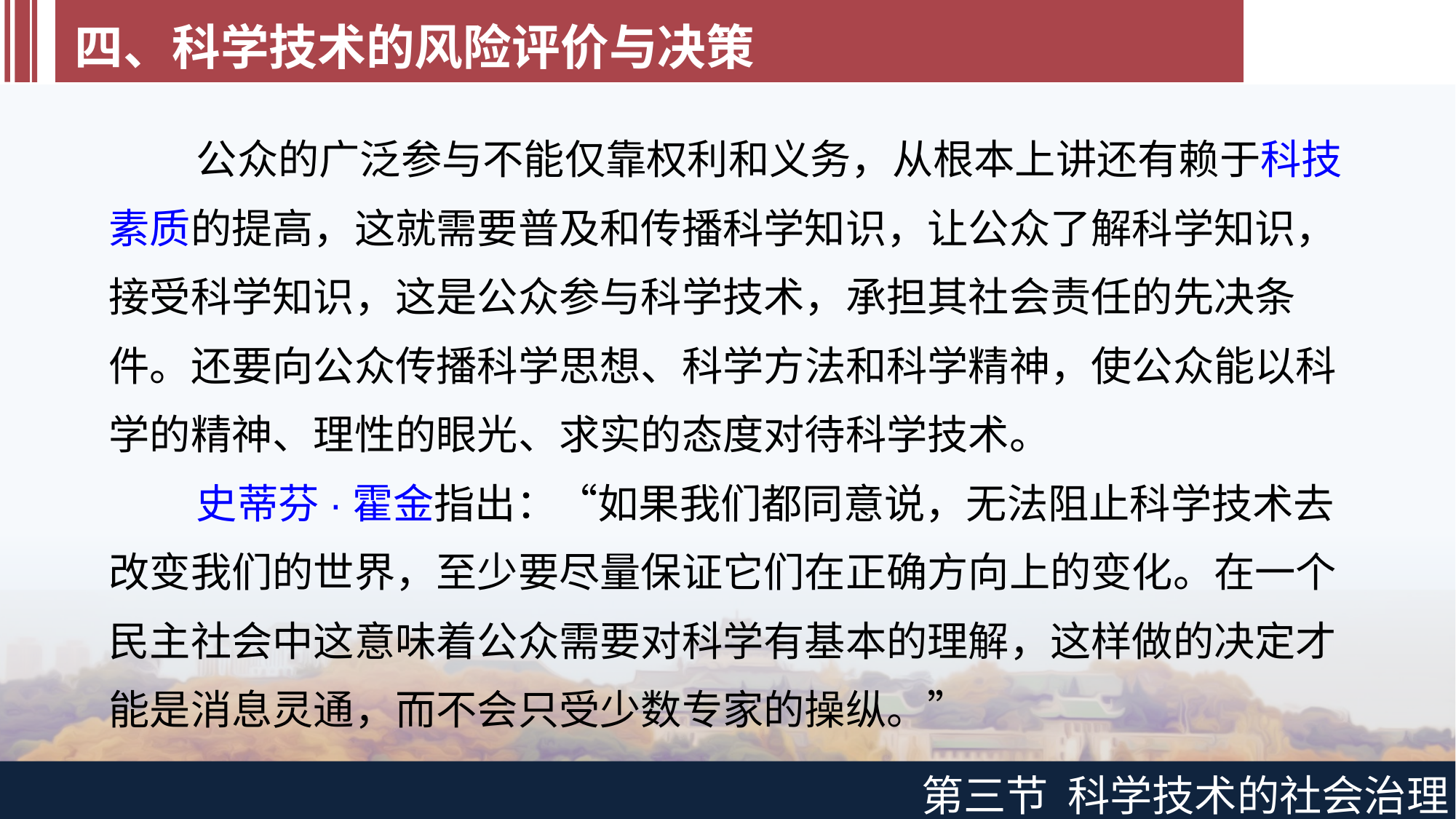

四、科学技术的风险评价与决策
公众的广泛参与不能仅靠权利和义务，从根本上讲还有赖于科技素质的提高，这就需要普及和传播科学知识，让公众了解科学知识，接受科学知识，这是公众参与科学技术，承担其社会责任的先决条件。还要向公众传播科学思想、科学方法和科学精神，使公众能以科学的精神、理性的眼光、求实的态度对待科学技术。
史蒂芬·霍金指出：“如果我们都同意说，无法阻止科学技术去改变我们的世界，至少要尽量保证它们在正确方向上的变化。在一个民主社会中这意味着公众需要对科学有基本的理解，这样做的决定才能是消息灵通，而不会只受少数专家的操纵。”
第三节  科学技术的社会治理